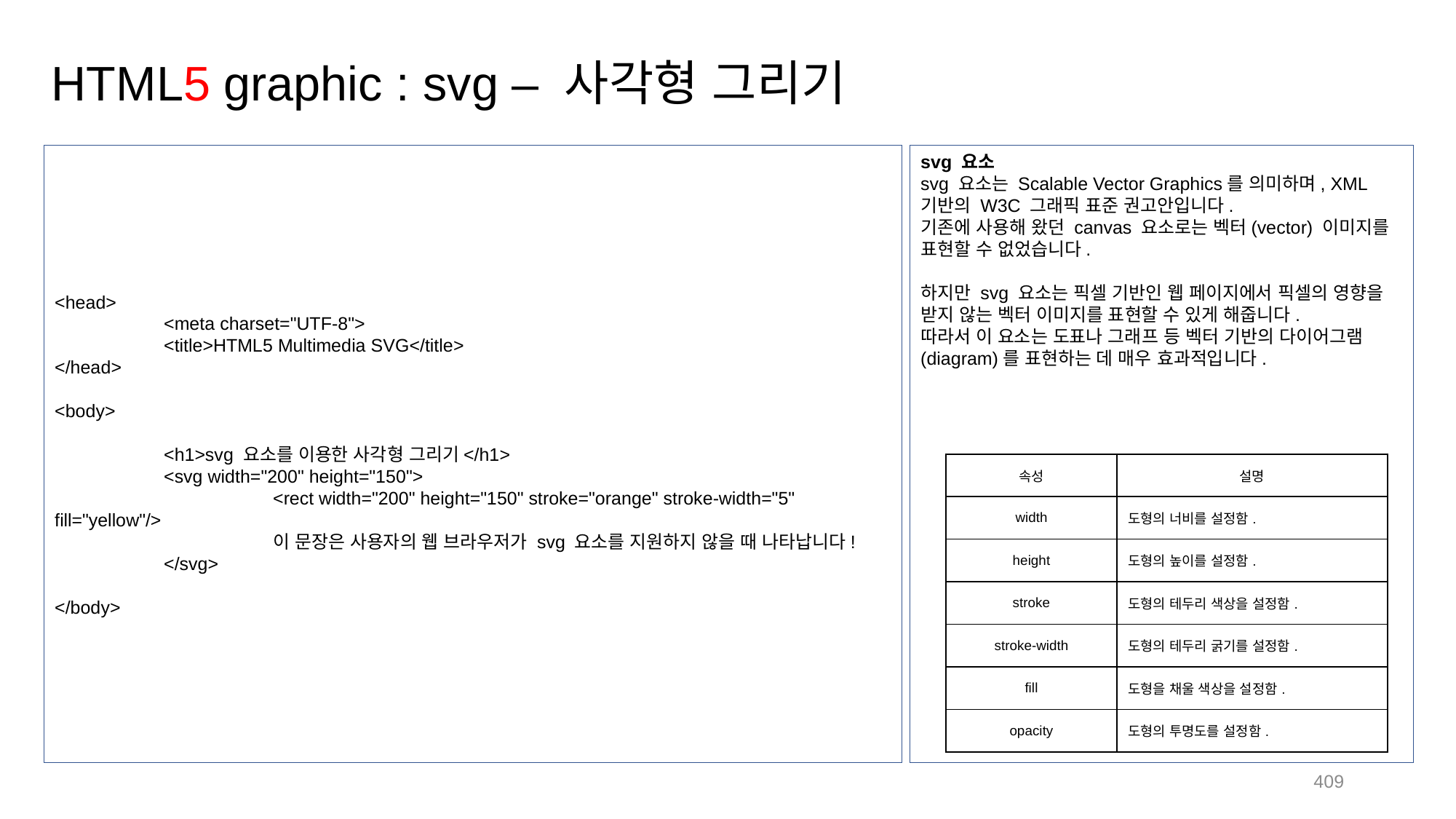

# HTML5 graphic : svg – 사각형 그리기
<head>
	<meta charset="UTF-8">
	<title>HTML5 Multimedia SVG</title>
</head>

<body>

	<h1>svg 요소를 이용한 사각형 그리기</h1>
	<svg width="200" height="150">
		<rect width="200" height="150" stroke="orange" stroke-width="5" fill="yellow"/>
		이 문장은 사용자의 웹 브라우저가 svg 요소를 지원하지 않을 때 나타납니다!
	</svg>

</body>
svg 요소
svg 요소는 Scalable Vector Graphics를 의미하며, XML 기반의 W3C 그래픽 표준 권고안입니다.
기존에 사용해 왔던 canvas 요소로는 벡터(vector) 이미지를 표현할 수 없었습니다.

하지만 svg 요소는 픽셀 기반인 웹 페이지에서 픽셀의 영향을 받지 않는 벡터 이미지를 표현할 수 있게 해줍니다.
따라서 이 요소는 도표나 그래프 등 벡터 기반의 다이어그램(diagram)를 표현하는 데 매우 효과적입니다.

| 속성 | 설명 |
| --- | --- |
| width | 도형의 너비를 설정함. |
| height | 도형의 높이를 설정함. |
| stroke | 도형의 테두리 색상을 설정함. |
| stroke-width | 도형의 테두리 굵기를 설정함. |
| fill | 도형을 채울 색상을 설정함. |
| opacity | 도형의 투명도를 설정함. |
409